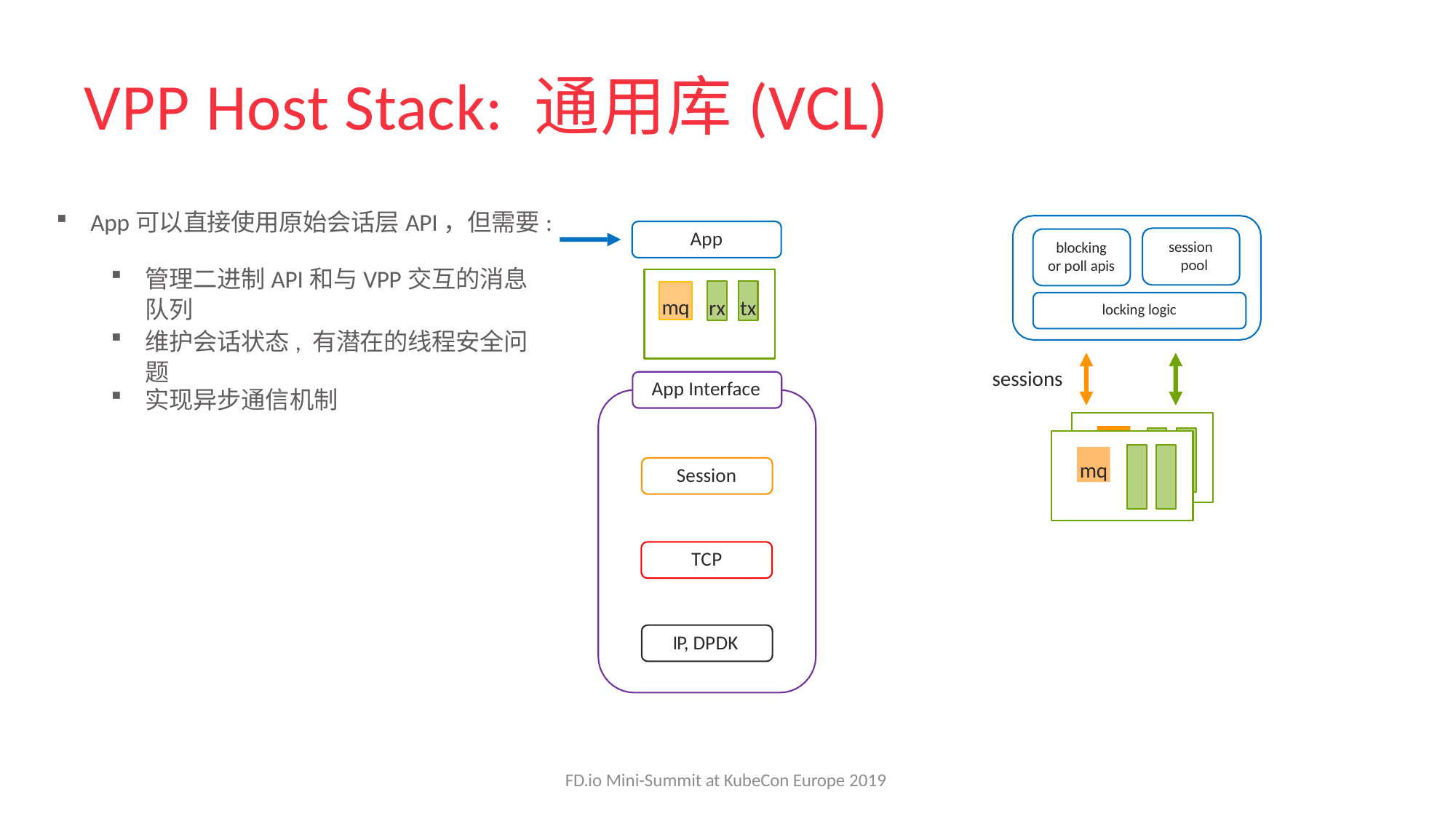

# VPP Host Stack: 通用库(VCL)
App可以直接使用原始会话层API，但需要:

App

session  pool
blocking  or poll apis
管理二进制API和与VPP交互的消息队列
维护会话状态, 有潜在的线程安全问题
实现异步通信机制

rx
tx
mq

locking logic

sessions

App Interface

mq

mq

Session

TCP

IP, DPDK
FD.io Mini-Summit at KubeCon Europe 2019